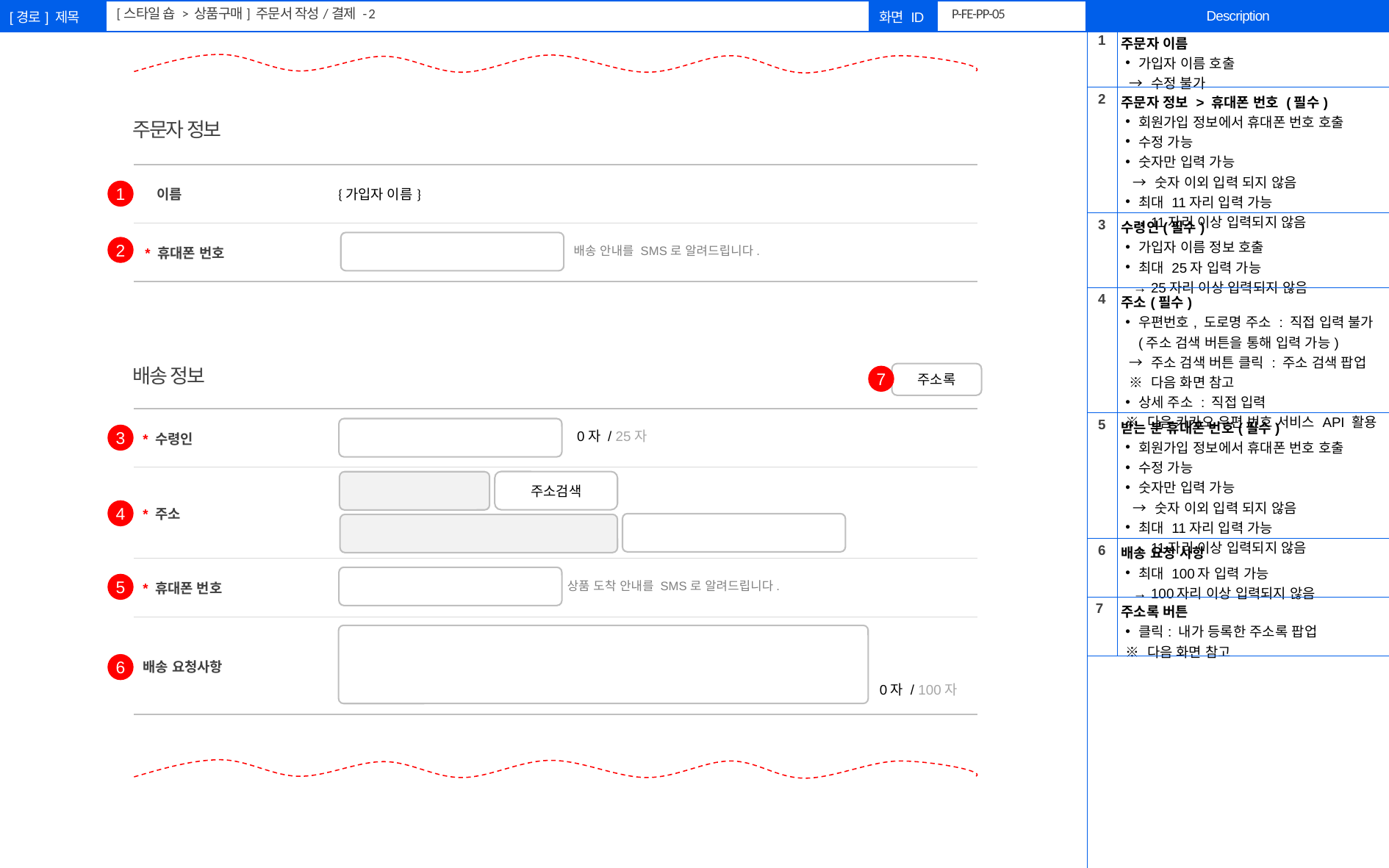

[스타일 숍 > 상품구매] 주문서 작성/결제 - 2
# P-FE-PP-05
| 1 | 주문자 이름 가입자 이름 호출 → 수정 불가 |
| --- | --- |
| 2 | 주문자 정보 > 휴대폰 번호 (필수) 회원가입 정보에서 휴대폰 번호 호출 수정 가능 숫자만 입력 가능 → 숫자 이외 입력 되지 않음 최대 11자리 입력 가능 → 11자리 이상 입력되지 않음 |
| 3 | 수령인(필수) 가입자 이름 정보 호출 최대 25자 입력 가능 → 25자리 이상 입력되지 않음 |
| 4 | 주소(필수) 우편번호, 도로명 주소 : 직접 입력 불가(주소 검색 버튼을 통해 입력 가능) → 주소 검색 버튼 클릭 : 주소 검색 팝업 ※ 다음 화면 참고 상세 주소 : 직접 입력 ※ 다음 카카오 우편 번호 서비스 API 활용 |
| 5 | 받는 분 휴대폰 번호(필수) 회원가입 정보에서 휴대폰 번호 호출 수정 가능 숫자만 입력 가능 → 숫자 이외 입력 되지 않음 최대 11자리 입력 가능 → 11자리 이상 입력되지 않음 |
| 6 | 배송 요청 사항 최대 100자 입력 가능 → 100자리 이상 입력되지 않음 |
| 7 | 주소록 버튼 클릭: 내가 등록한 주소록 팝업 ※ 다음 화면 참고 |
|  |  |

주문자 정보
| 이름 | {가입자 이름} |
| --- | --- |
| \* 휴대폰 번호 |  |
1

2

배송 안내를 SMS로 알려드립니다.
배송 정보
주소록
7
| \* 수령인 |  |
| --- | --- |
| \* 주소 |  |
| \* 휴대폰 번호 |  |
| 배송 요청사항 |  |

 0자 / 25자
3
주소검색

4

상품 도착 안내를 SMS로 알려드립니다.
5

6
 0자 / 100자